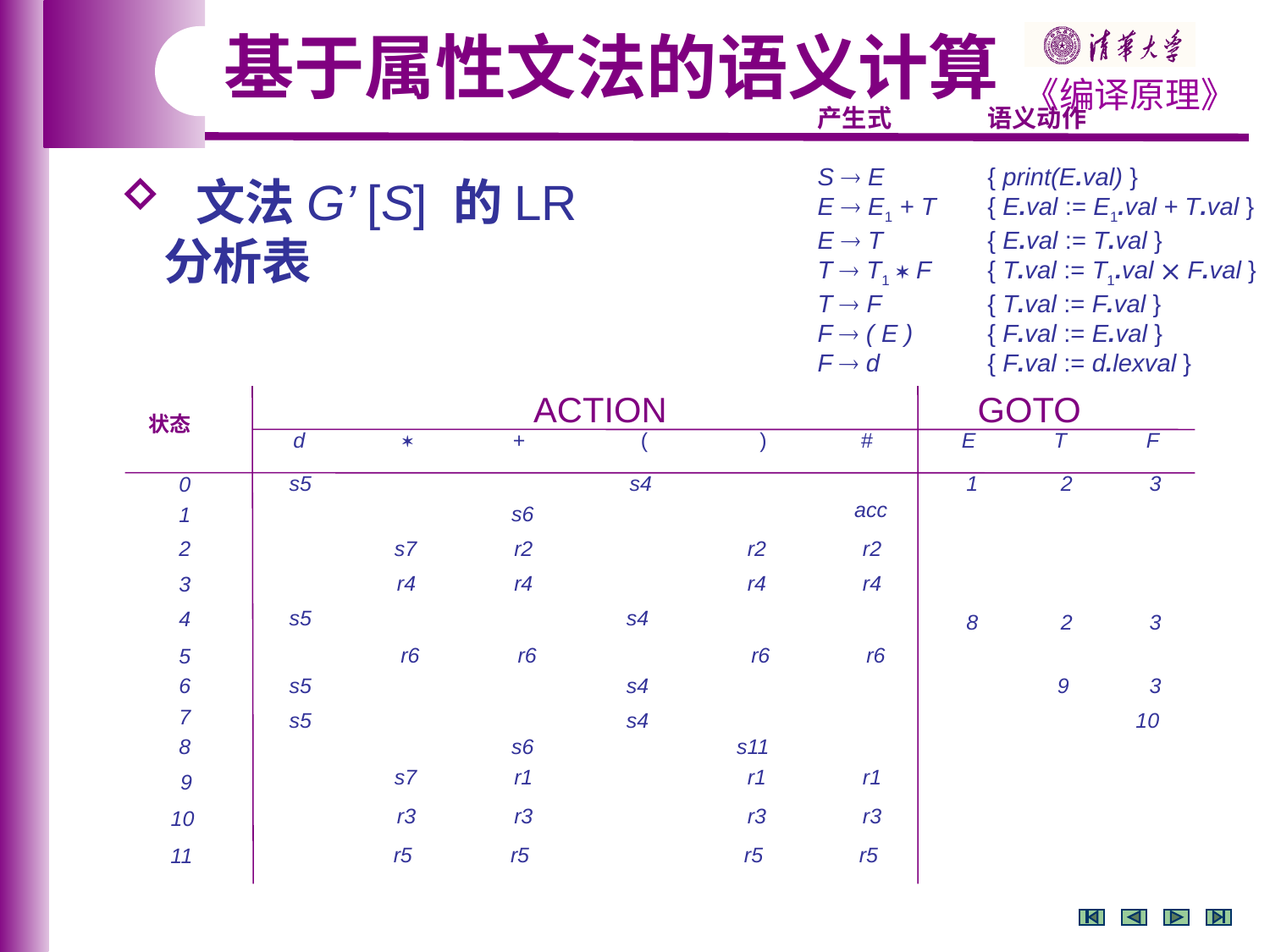

基于属性文法的语义计算
产生式

S → E
E → E1 + T
E → T
T → T1 ∗ F
T → F
F → ( E )
F → d
语义动作

{ print(E.val) }
{ E.val := E1.val + T.val }
{ E.val := T.val }
{ T.val := T1.val × F.val }
{ T.val := F.val }
{ F.val := E.val }
{ F.val := d.lexval }
  文法G’ [S] 的LR
   分析表
ACTION
GOTO

状态
∗
d
+
(
)
#
E
T
F

s5
s4
1
2
3
0

acc
s6
1
s7
r2
r2
r2
2
r4
r4
r4
r4
3
s5
s4
4
8
2
3
r6
r6
r6
r6
5
s5
s4
9
3
6
7
s5
s4
10
s6
s11
8
s7
r1
r1
r1
9
r3
r3
r3
r3
10
r5
r5
r5
r5
11